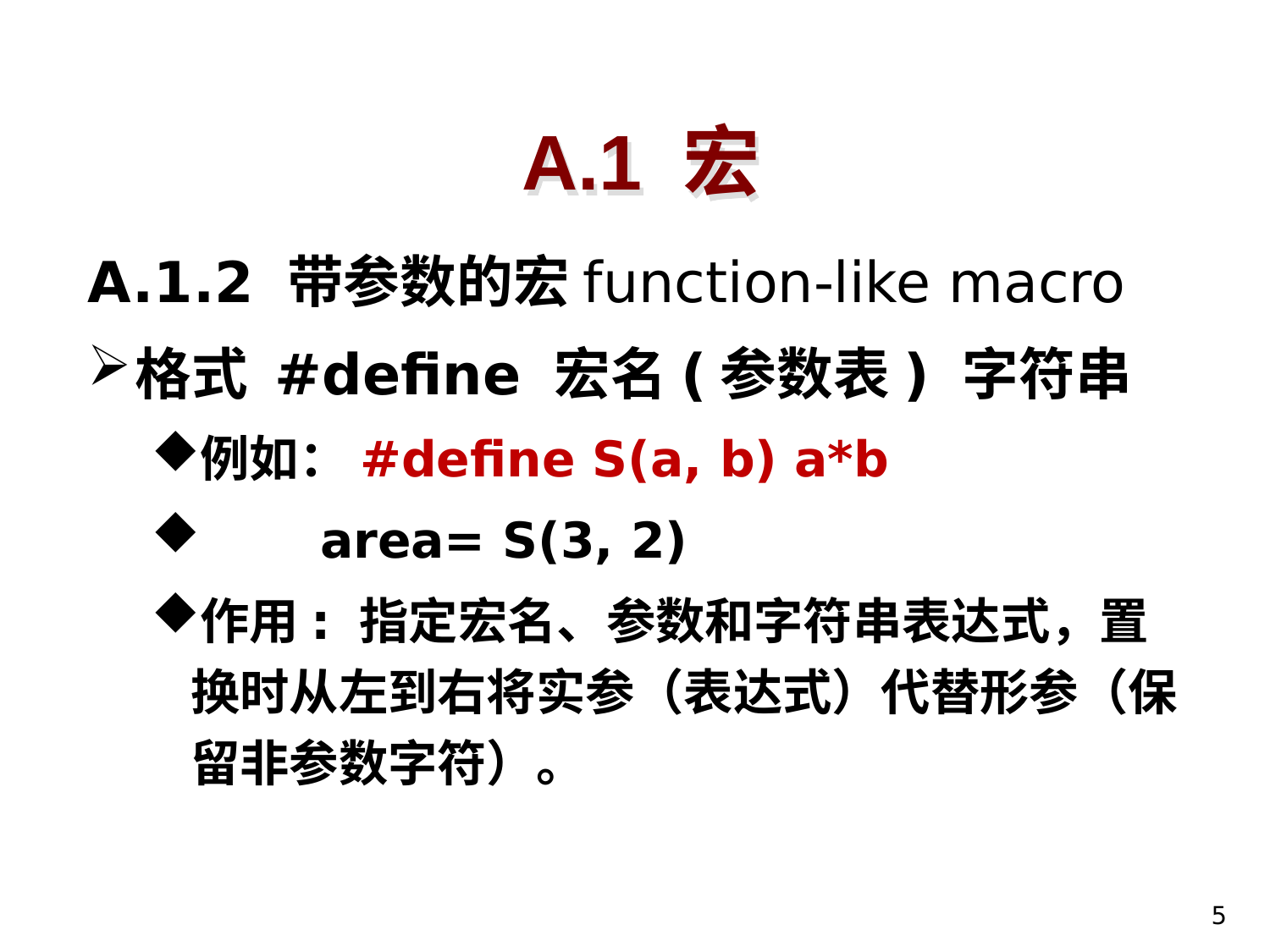

# A.1 宏
A.1.2 带参数的宏function-like macro
格式 #define 宏名(参数表) 字符串
例如：#define S(a, b) a*b
       area= S(3, 2)
作用: 指定宏名、参数和字符串表达式，置换时从左到右将实参（表达式）代替形参（保留非参数字符）。

5